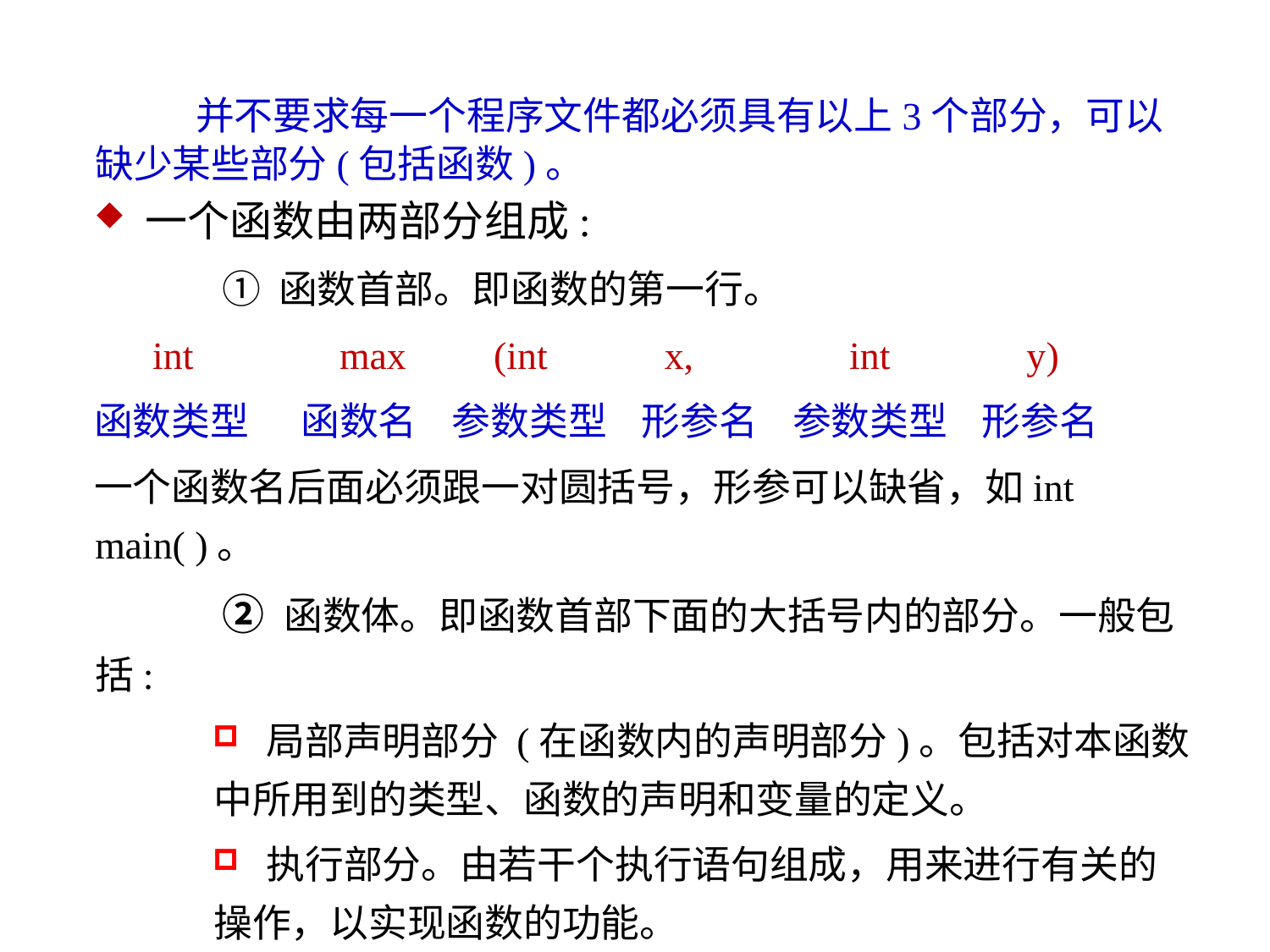

并不要求每一个程序文件都必须具有以上3个部分，可以缺少某些部分(包括函数)。
 一个函数由两部分组成:
		① 函数首部。即函数的第一行。
      int               max         (int            x,                int              y)
函数类型      函数名    参数类型    形参名    参数类型    形参名
一个函数名后面必须跟一对圆括号，形参可以缺省，如int main( )。
		② 函数体。即函数首部下面的大括号内的部分。一般包括:
  局部声明部分 (在函数内的声明部分)。包括对本函数中所用到的类型、函数的声明和变量的定义。
  执行部分。由若干个执行语句组成，用来进行有关的操作，以实现函数的功能。